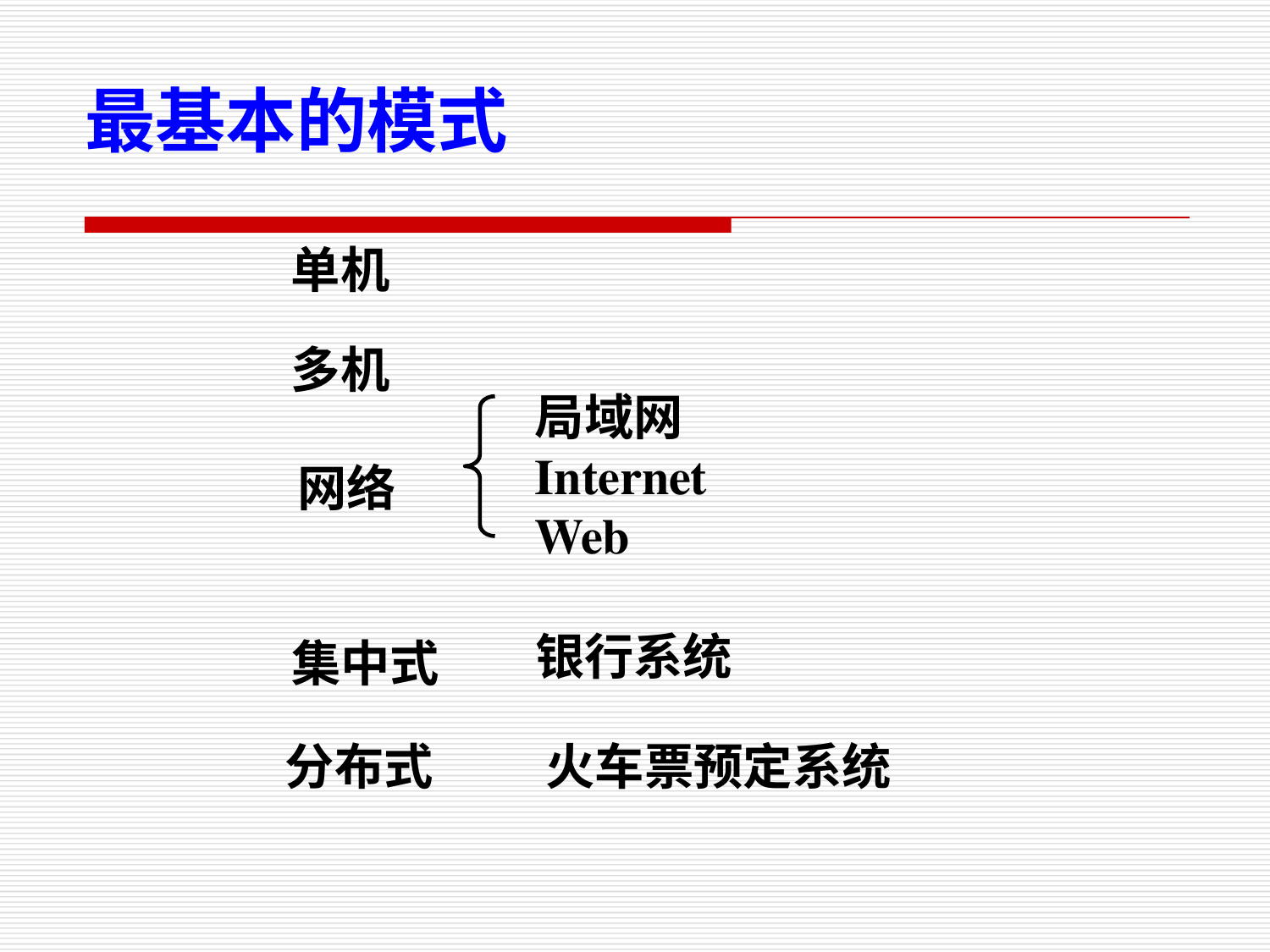

最基本的模式
单机
多机
局域网
Internet
Web

网络
银行系统
集中式
分布式
火车票预定系统